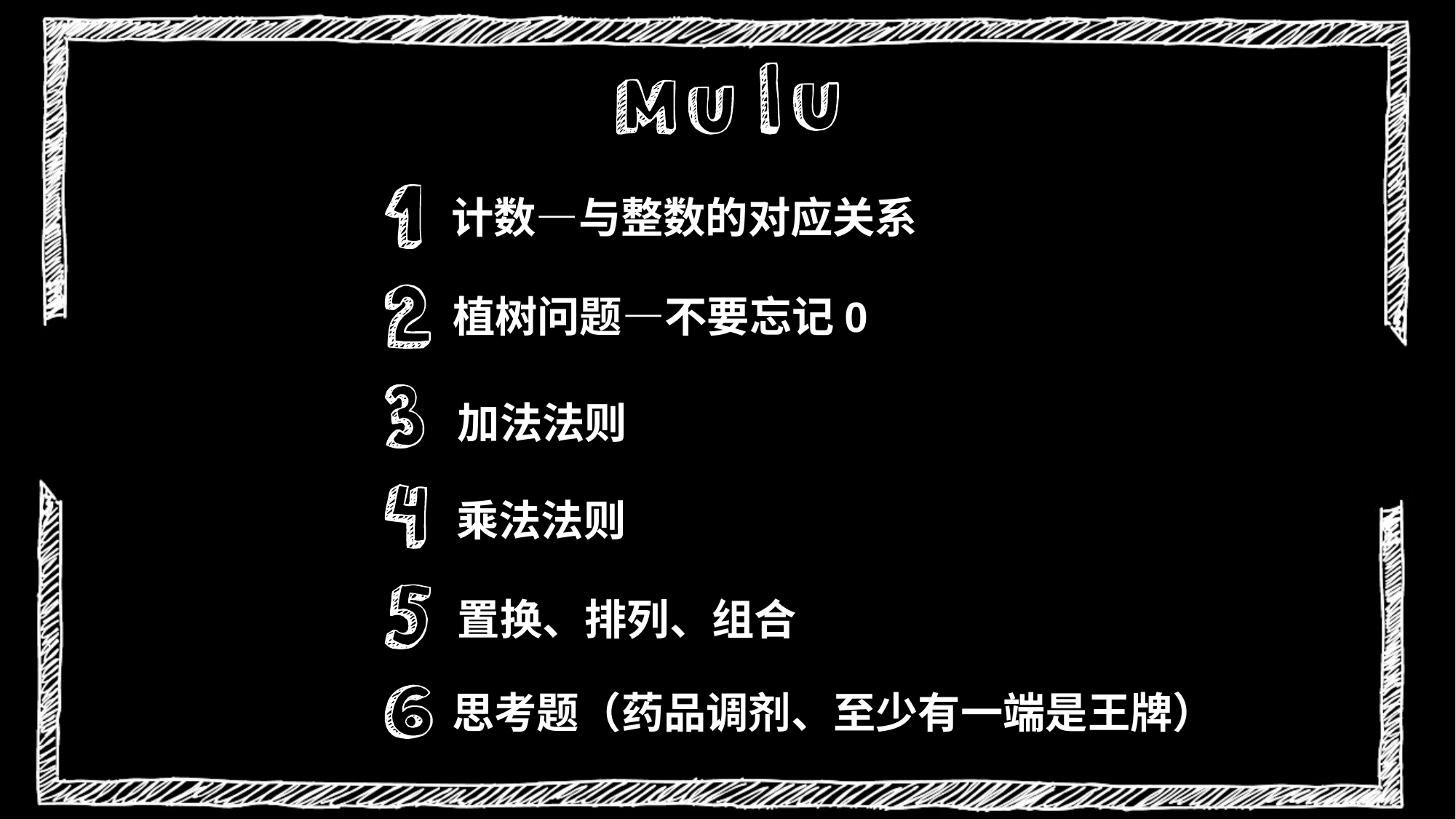

计数—与整数的对应关系

植树问题—不要忘记0

加法法则

乘法法则

置换、排列、组合
思考题（药品调剂、至少有一端是王牌）